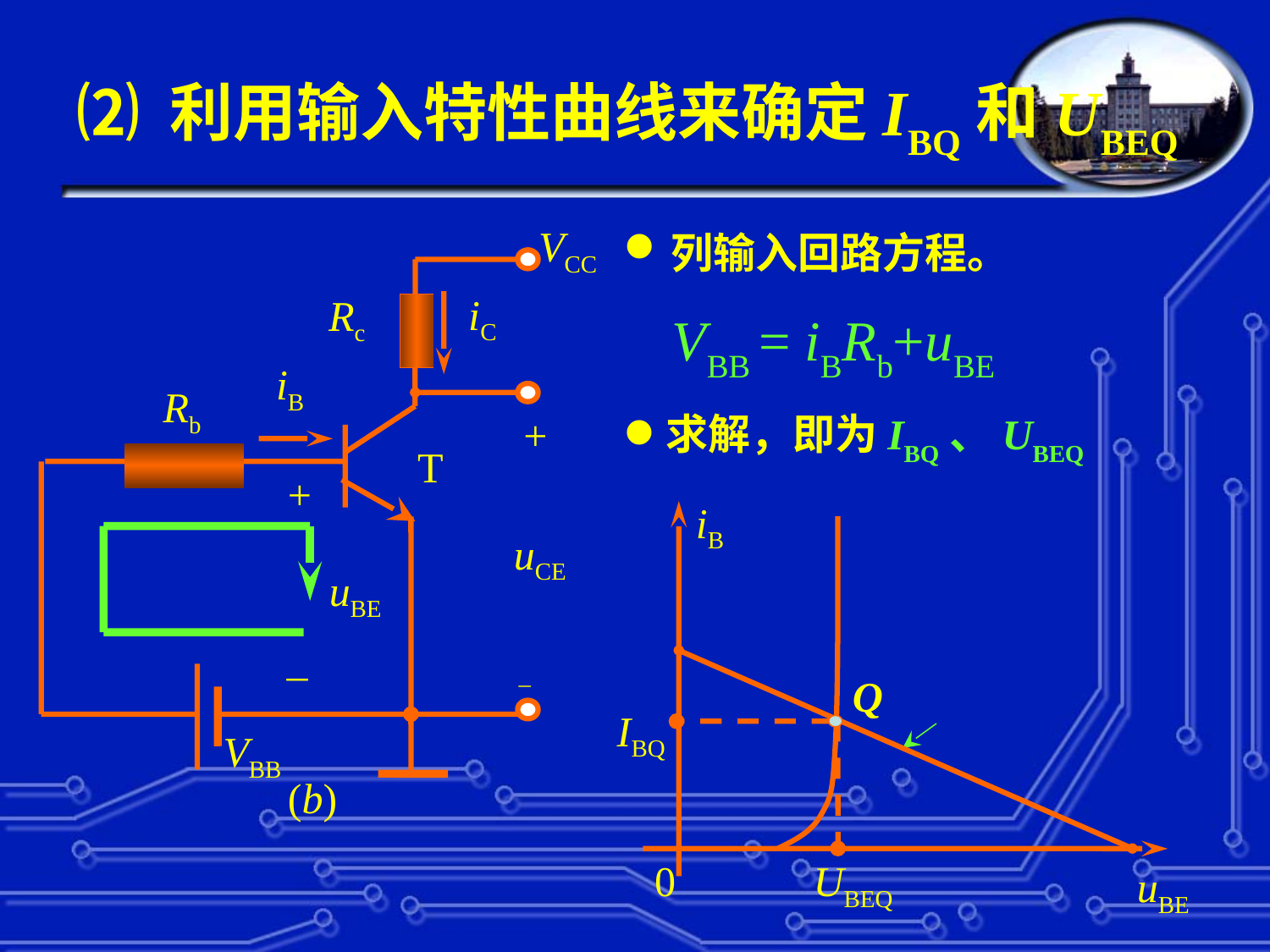

# ⑵ 利用输入特性曲线来确定IBQ和UBEQ
VCC

iC
Rc

iB
Rb

+

T

+

uCE
uBE
_
_

VBB

(b)

列输入回路方程。
VBB = iBRb+uBE
求解，即为IBQ、UBEQ
iB

Q
IBQ

UBEQ
0

uBE